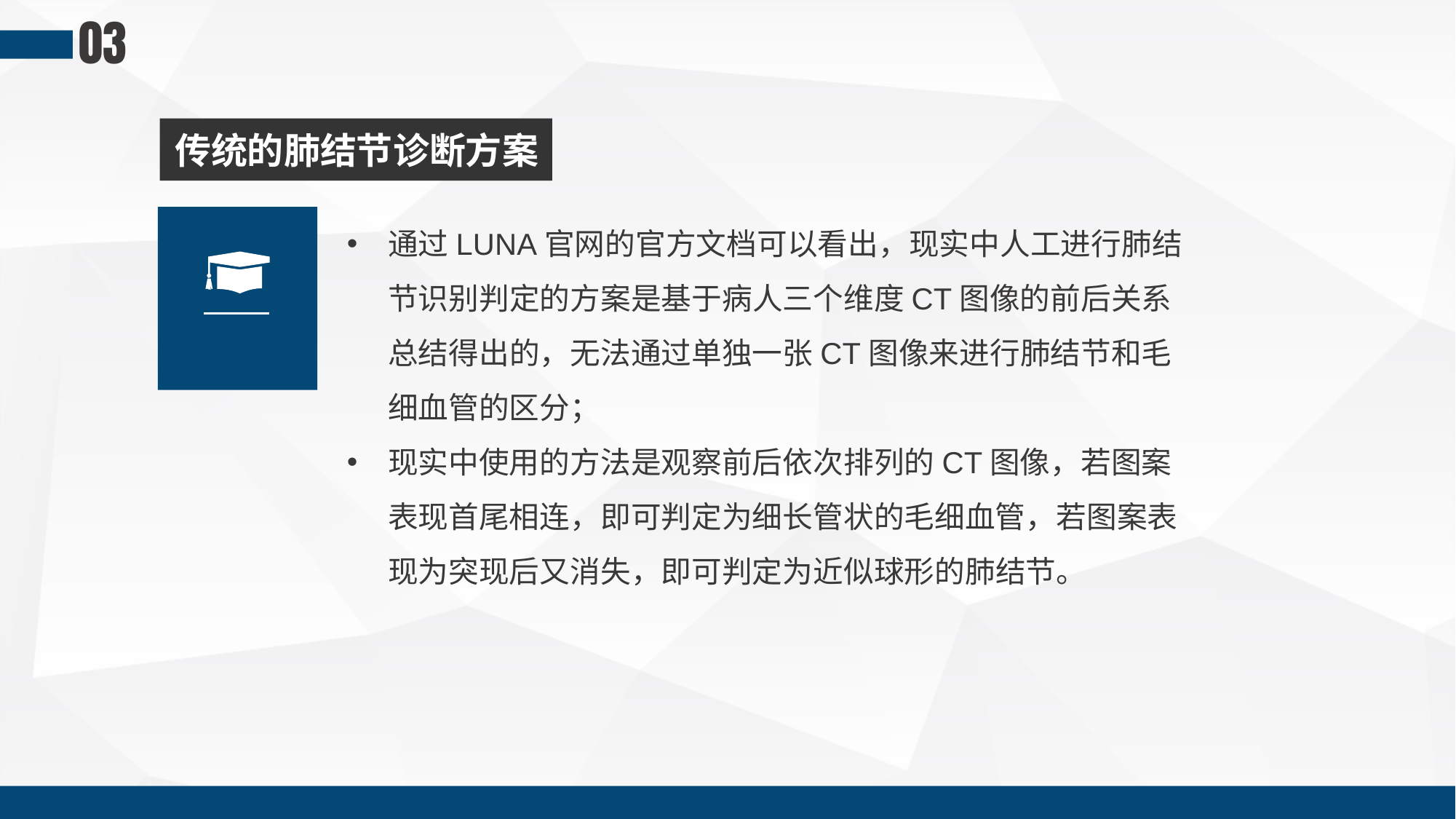

03

传统的肺结节诊断方案
通过LUNA官网的官方文档可以看出，现实中人工进行肺结节识别判定的方案是基于病人三个维度CT图像的前后关系总结得出的，无法通过单独一张CT图像来进行肺结节和毛细血管的区分；
现实中使用的方法是观察前后依次排列的CT图像，若图案表现首尾相连，即可判定为细长管状的毛细血管，若图案表现为突现后又消失，即可判定为近似球形的肺结节。